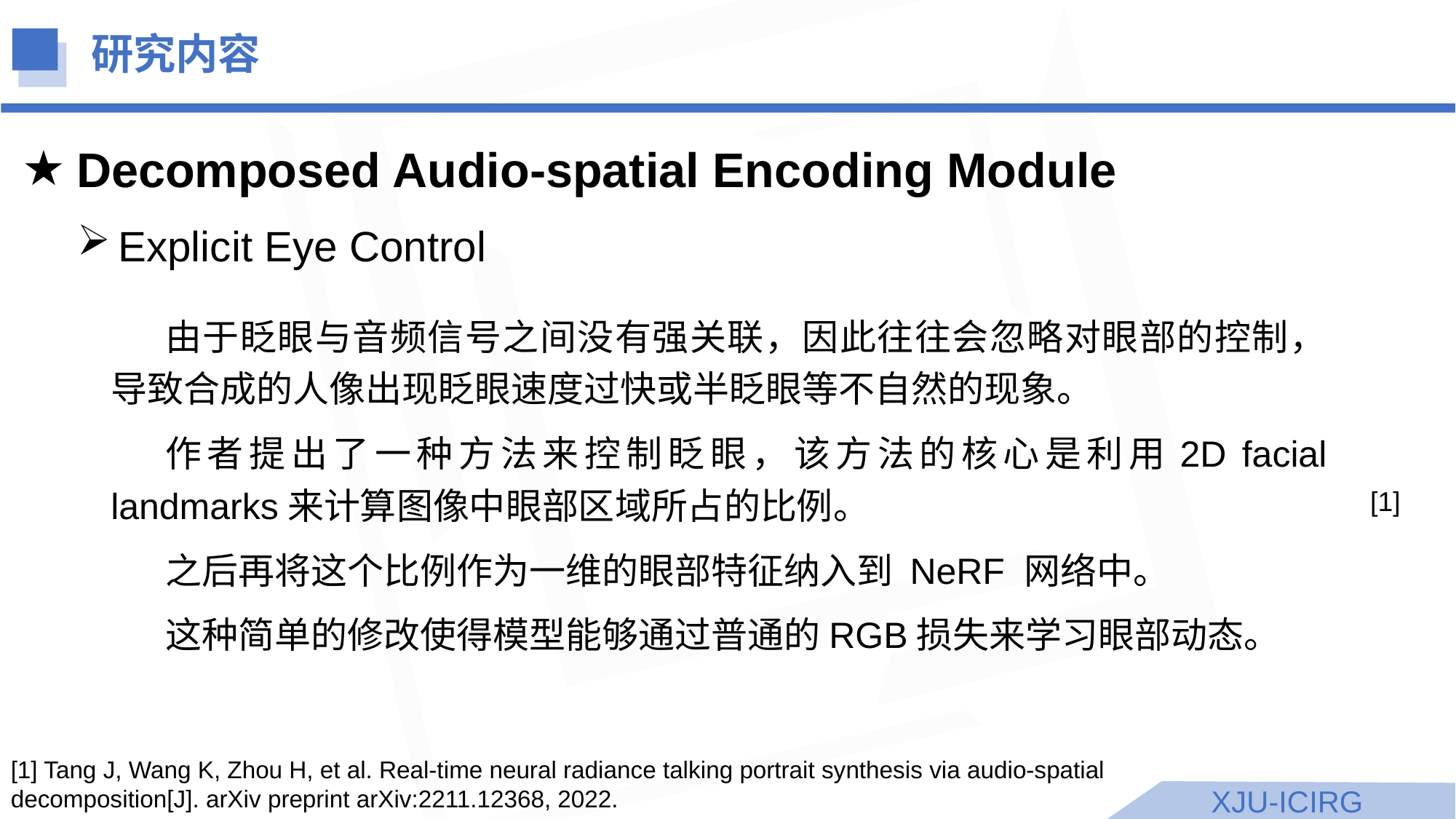

研究内容

Decomposed Audio-spatial Encoding Module
Explicit Eye Control
由于眨眼与音频信号之间没有强关联，因此往往会忽略对眼部的控制，导致合成的人像出现眨眼速度过快或半眨眼等不自然的现象。
作者提出了一种方法来控制眨眼，该方法的核心是利用2D facial landmarks来计算图像中眼部区域所占的比例。
之后再将这个比例作为一维的眼部特征纳入到 NeRF 网络中。
这种简单的修改使得模型能够通过普通的RGB损失来学习眼部动态。
[1]
[1] Tang J, Wang K, Zhou H, et al. Real-time neural radiance talking portrait synthesis via audio-spatial decomposition[J]. arXiv preprint arXiv:2211.12368, 2022.
XJU-ICIRG